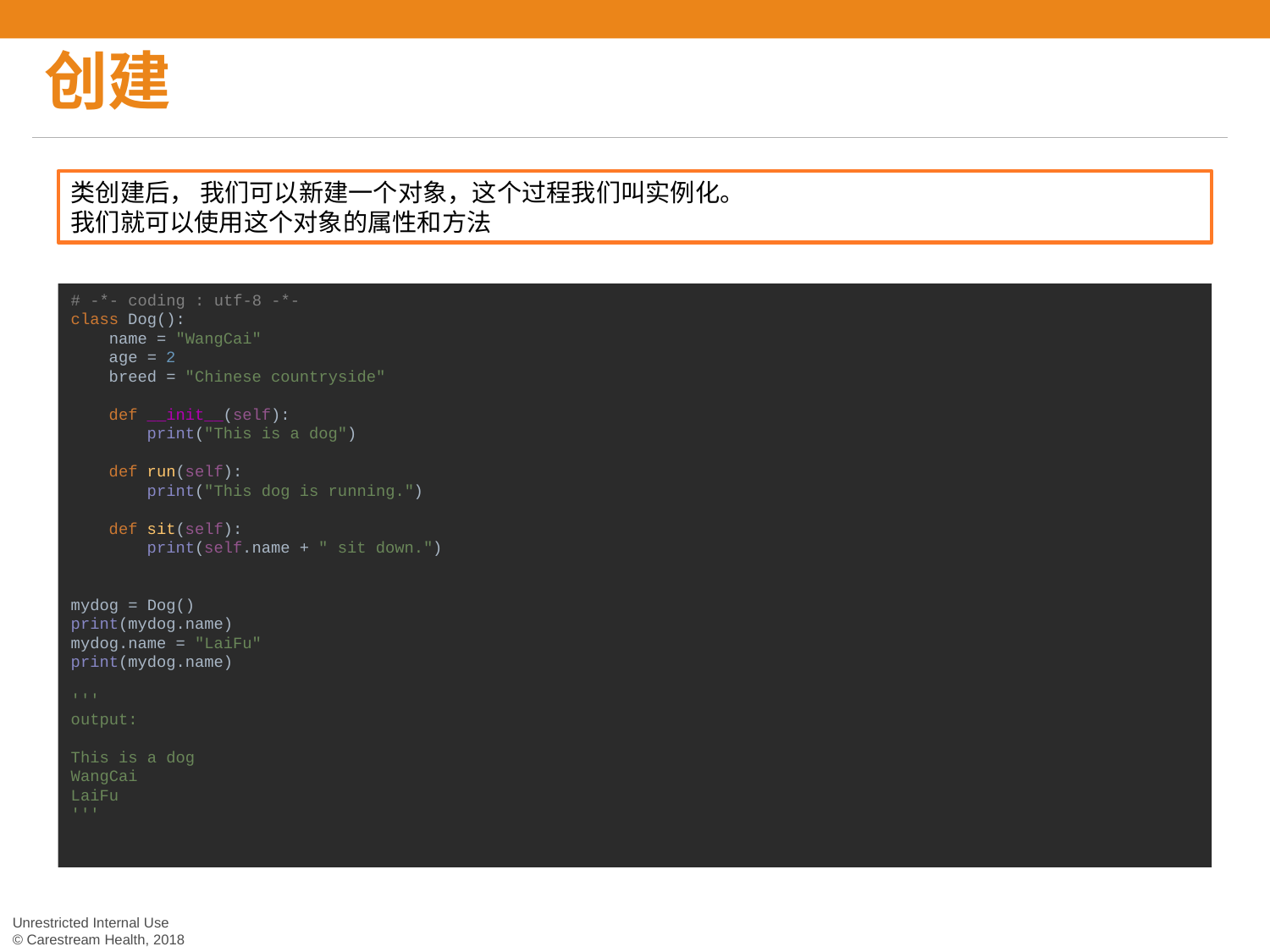

# 创建
类创建后， 我们可以新建一个对象，这个过程我们叫实例化。
我们就可以使用这个对象的属性和方法
# -*- coding : utf-8 -*- class Dog(): name = "WangCai" age = 2 breed = "Chinese countryside" def __init__(self): print("This is a dog") def run(self): print("This dog is running.") def sit(self): print(self.name + " sit down.") mydog = Dog() print(mydog.name) mydog.name = "LaiFu" print(mydog.name) ''' output: This is a dog WangCai LaiFu '''
Unrestricted Internal Use
© Carestream Health, 2018